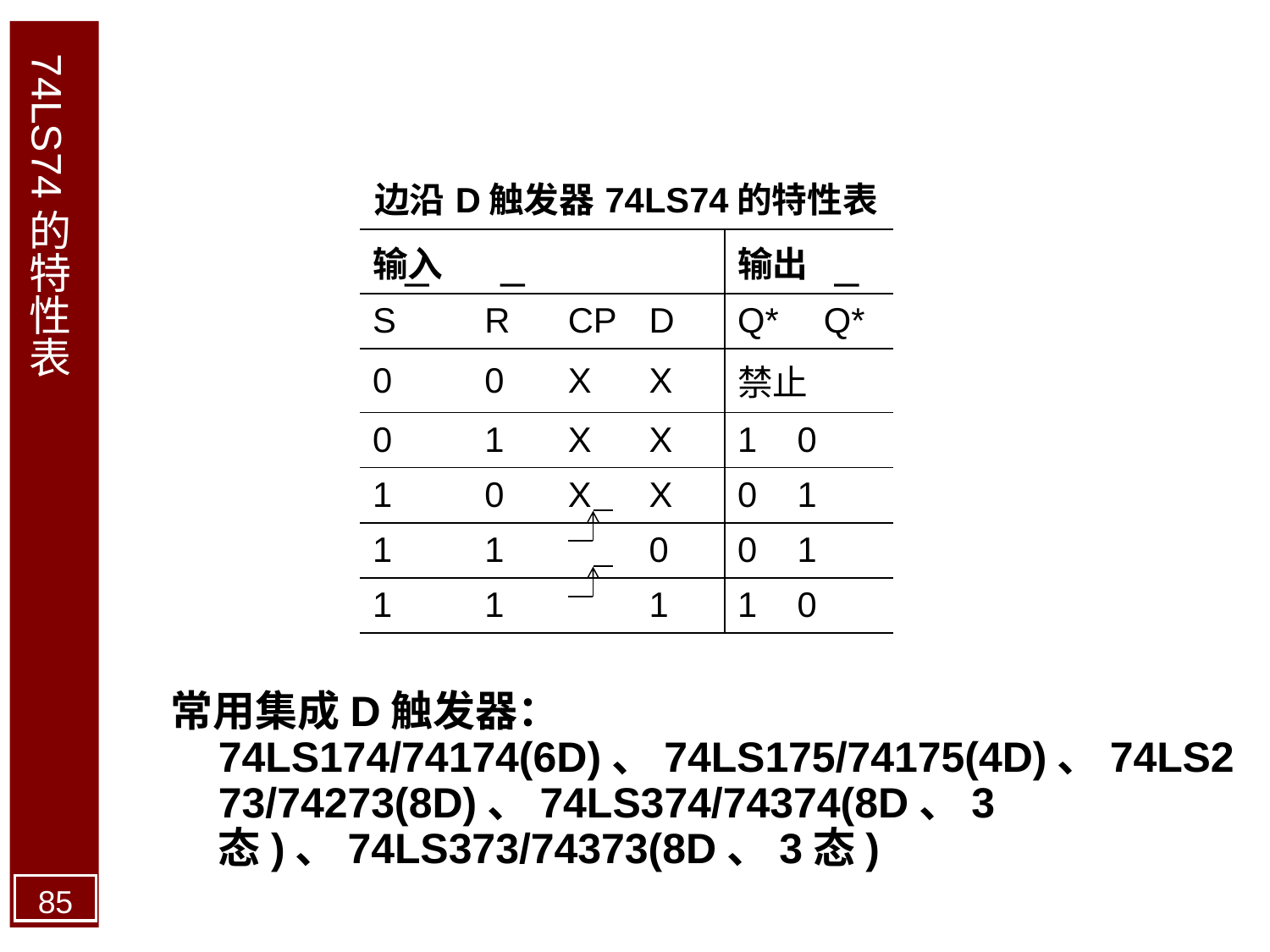

# 74LS74的特性表
| 边沿D触发器74LS74的特性表 |  |  |  |  |  |  |
| --- | --- | --- | --- | --- | --- | --- |
| 输入 |  |  |  | 输出 |  |  |
| S | R | CP | D | Q\* |  | Q\* |
| 0 | 0 | X | X | 禁止 |  |  |
| 0 | 1 | X | X | 1 | 0 |  |
| 1 | 0 | X | X | 0 | 1 |  |
| 1 | 1 |  | 0 | 0 | 1 |  |
| 1 | 1 |  | 1 | 1 | 0 |  |

常用集成D触发器：74LS174/74174(6D)、74LS175/74175(4D)、74LS273/74273(8D)、74LS374/74374(8D、3态)、74LS373/74373(8D、3态)
85